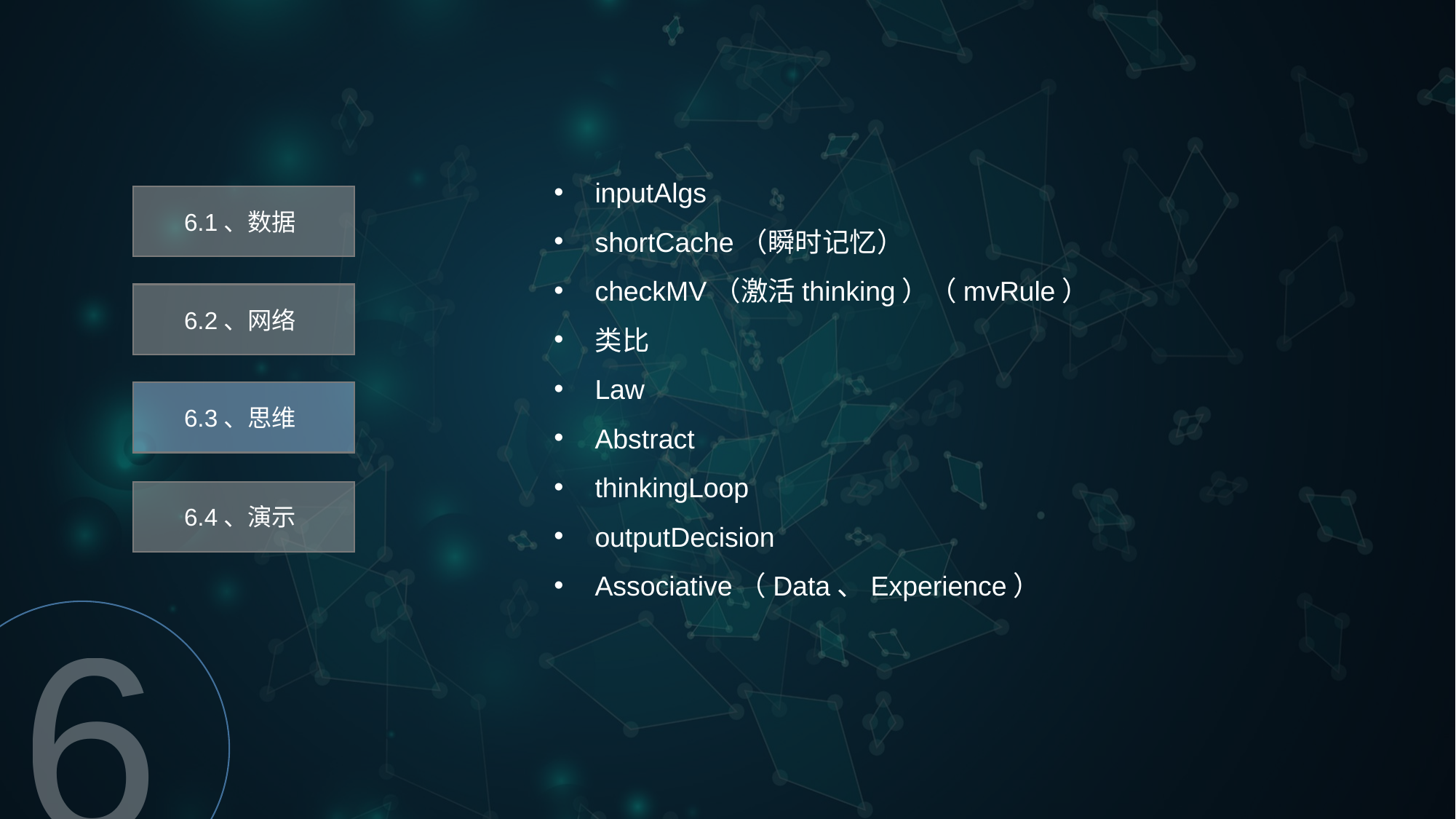

inputAlgs
shortCache（瞬时记忆）
checkMV（激活thinking）（mvRule）
类比
Law
Abstract
thinkingLoop
outputDecision
Associative（Data、Experience）
      6.1、数据
      6.2、网络
      6.3、思维
      6.4、演示
6